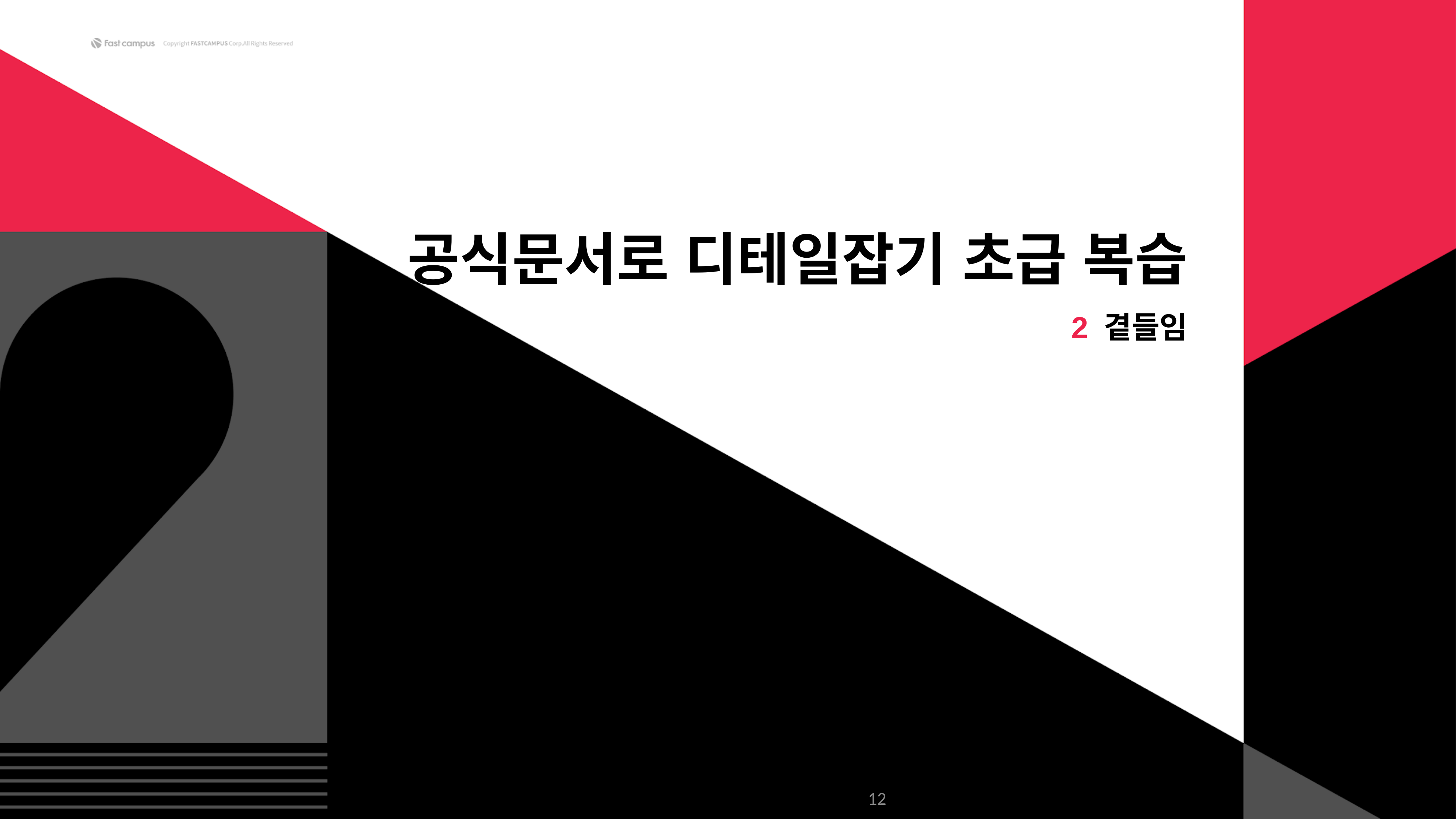

공식문서로 디테일잡기 초급 복습

2 곁들임
12